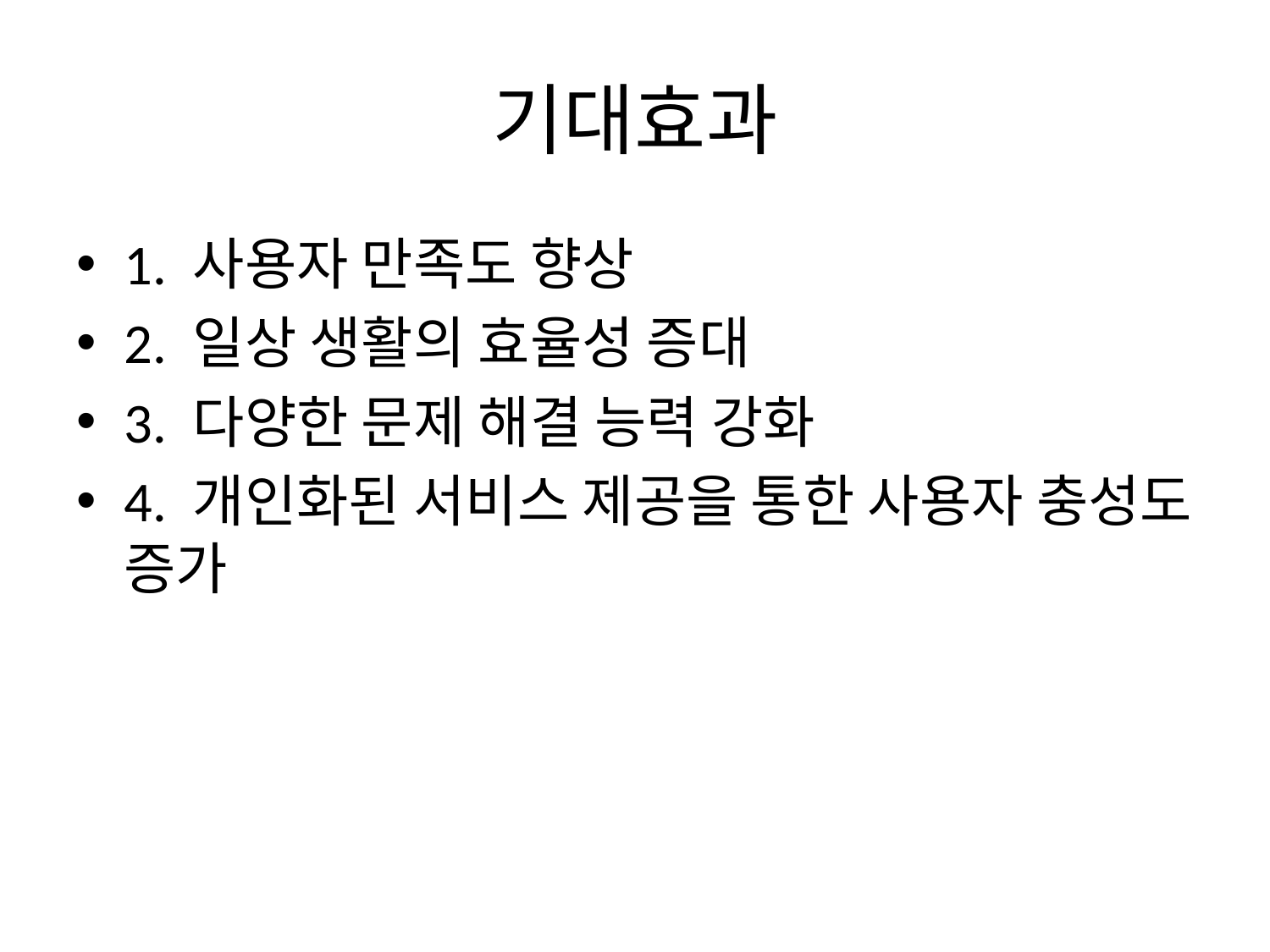

# 기대효과
1. 사용자 만족도 향상
2. 일상 생활의 효율성 증대
3. 다양한 문제 해결 능력 강화
4. 개인화된 서비스 제공을 통한 사용자 충성도 증가